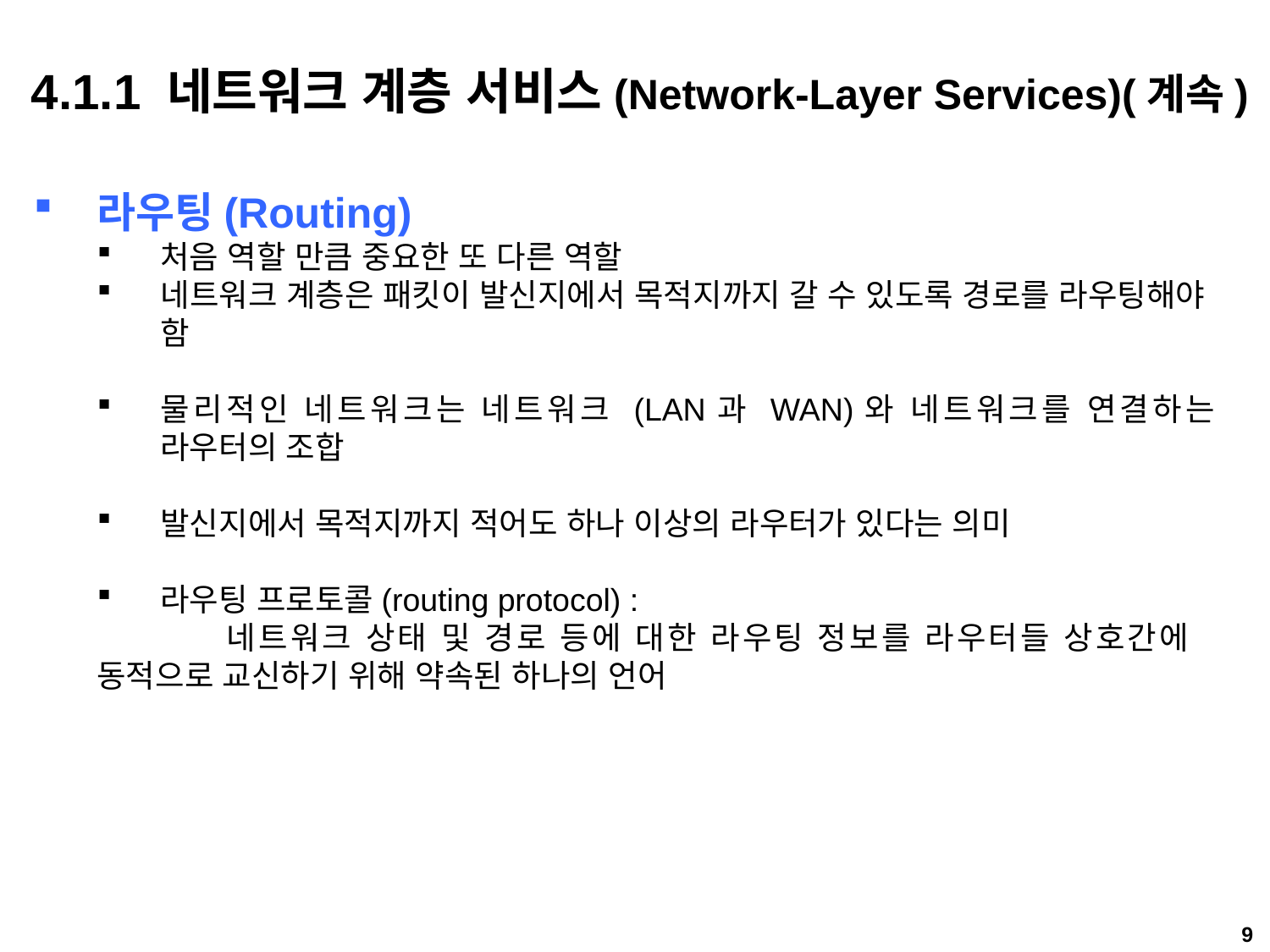

4.1.1 네트워크 계층 서비스(Network-Layer Services)(계속)
라우팅(Routing)
처음 역할 만큼 중요한 또 다른 역할
네트워크 계층은 패킷이 발신지에서 목적지까지 갈 수 있도록 경로를 라우팅해야  함

물리적인 네트워크는 네트워크 (LAN과 WAN)와 네트워크를 연결하는 라우터의 조합

발신지에서 목적지까지 적어도 하나 이상의 라우터가 있다는 의미

라우팅 프로토콜(routing protocol) :
	네트워크 상태 및 경로 등에 대한 라우팅 정보를 라우터들 상호간에 	동적으로 교신하기 위해 약속된 하나의 언어
9